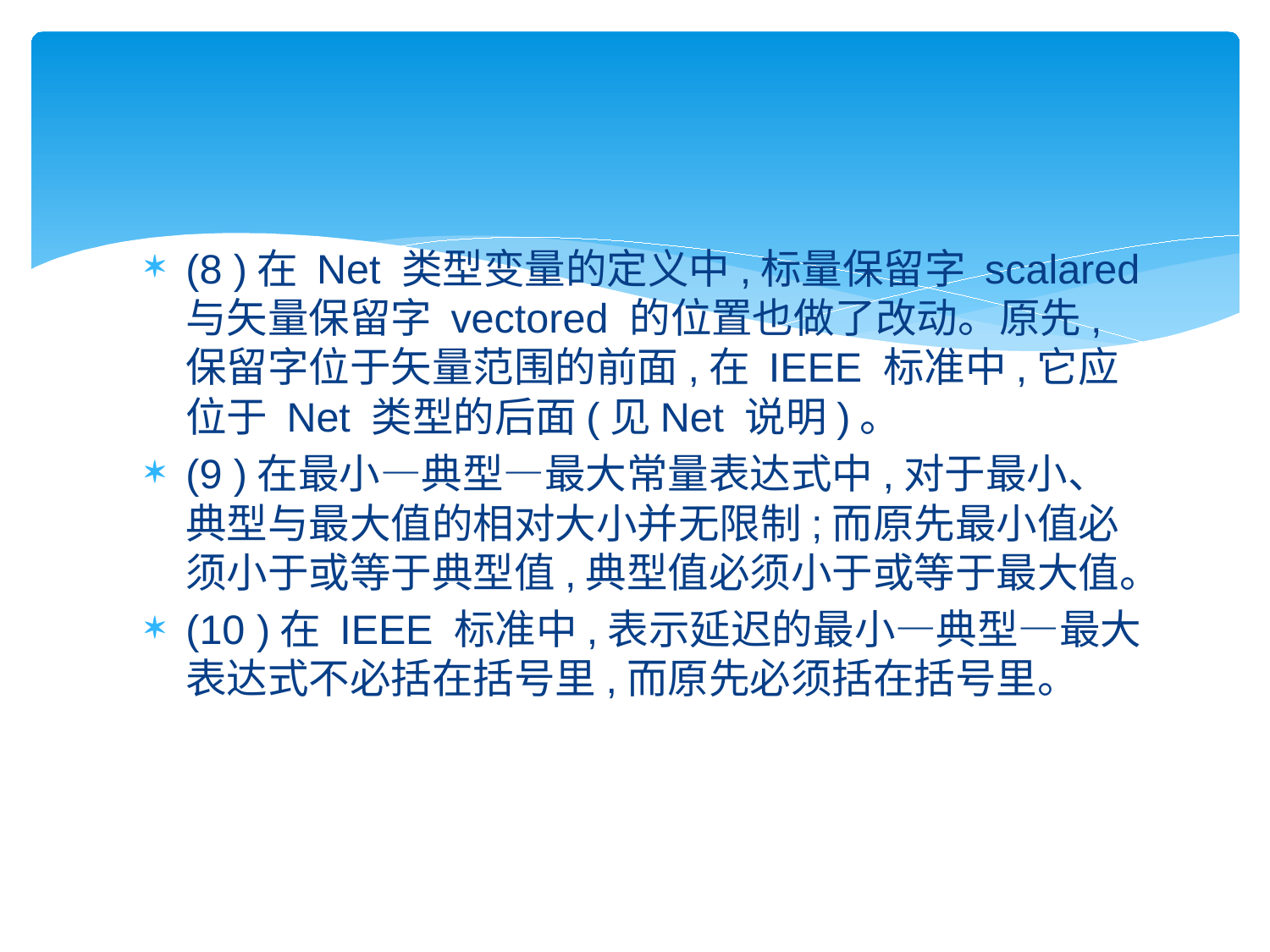

#
(8 )在 Net 类型变量的定义中,标量保留字 scalared 与矢量保留字 vectored 的位置也做了改动。原先,保留字位于矢量范围的前面,在 IEEE 标准中,它应位于 Net 类型的后面(见Net 说明)。
(9 )在最小—典型—最大常量表达式中,对于最小、典型与最大值的相对大小并无限制;而原先最小值必须小于或等于典型值,典型值必须小于或等于最大值。
(10 )在 IEEE 标准中,表示延迟的最小—典型—最大表达式不必括在括号里,而原先必须括在括号里。